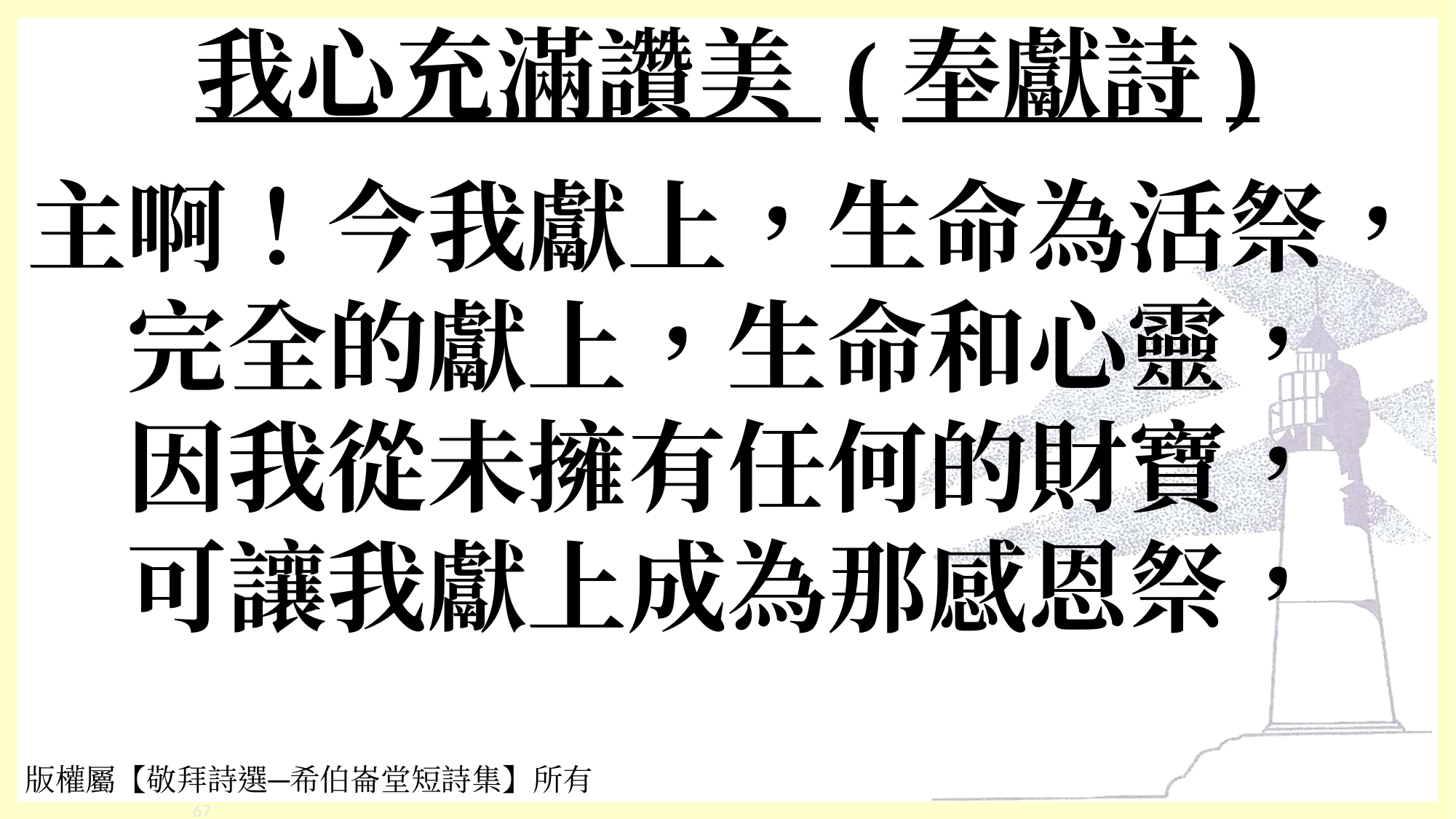

# 我心充滿讚美 (奉獻詩)
主啊！今我獻上，生命為活祭，
完全的獻上，生命和心靈，
因我從未擁有任何的財寶，
可讓我獻上成為那感恩祭，
版權屬【敬拜詩選─希伯崙堂短詩集】所有

67